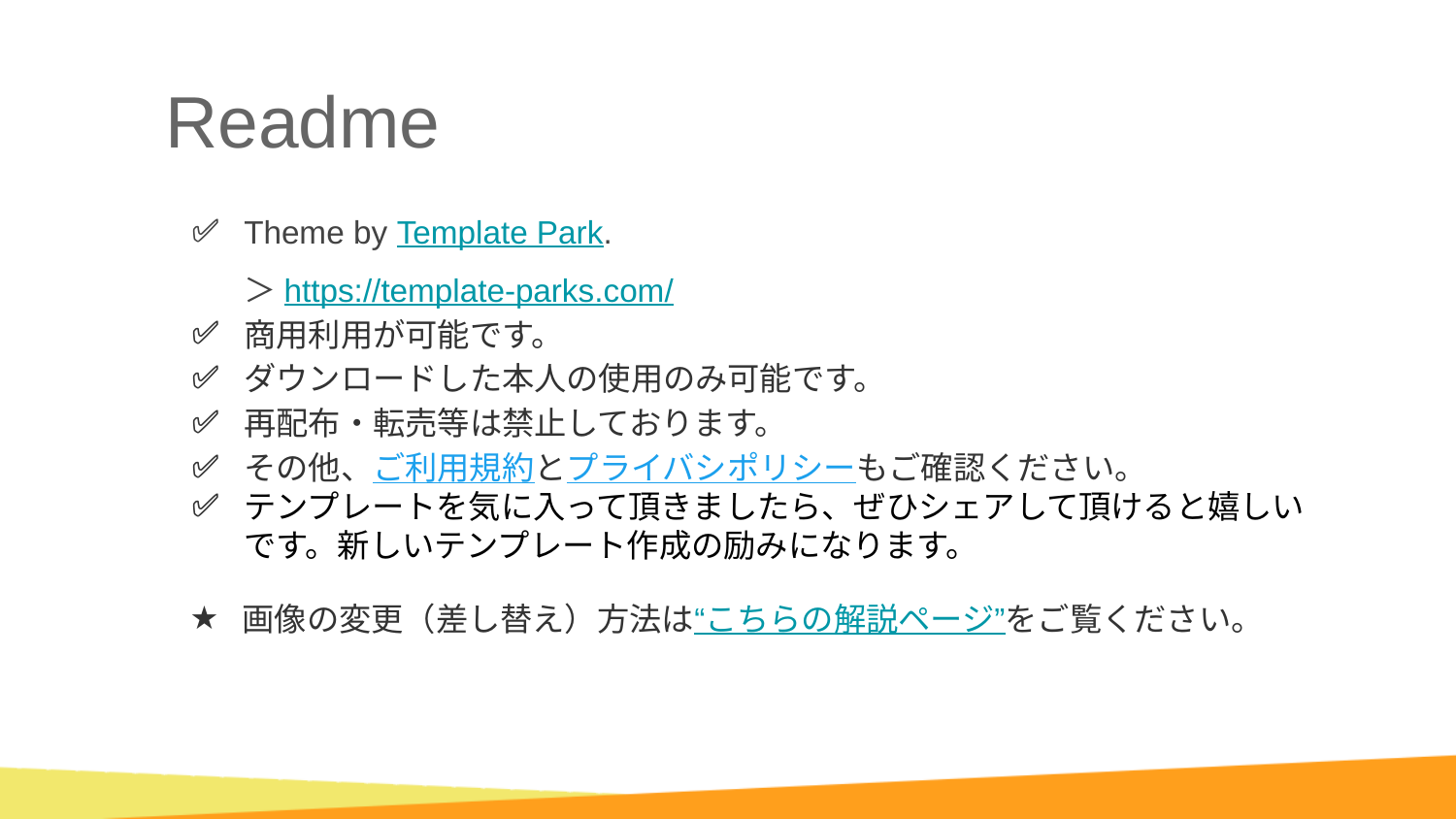

# Readme
Theme by Template Park.
＞https://template-parks.com/
商用利用が可能です。
ダウンロードした本人の使用のみ可能です。
再配布・転売等は禁止しております。
その他、ご利用規約とプライバシポリシーもご確認ください。
テンプレートを気に入って頂きましたら、ぜひシェアして頂けると嬉しいです。新しいテンプレート作成の励みになります。
画像の変更（差し替え）方法は“こちらの解説ページ”をご覧ください。